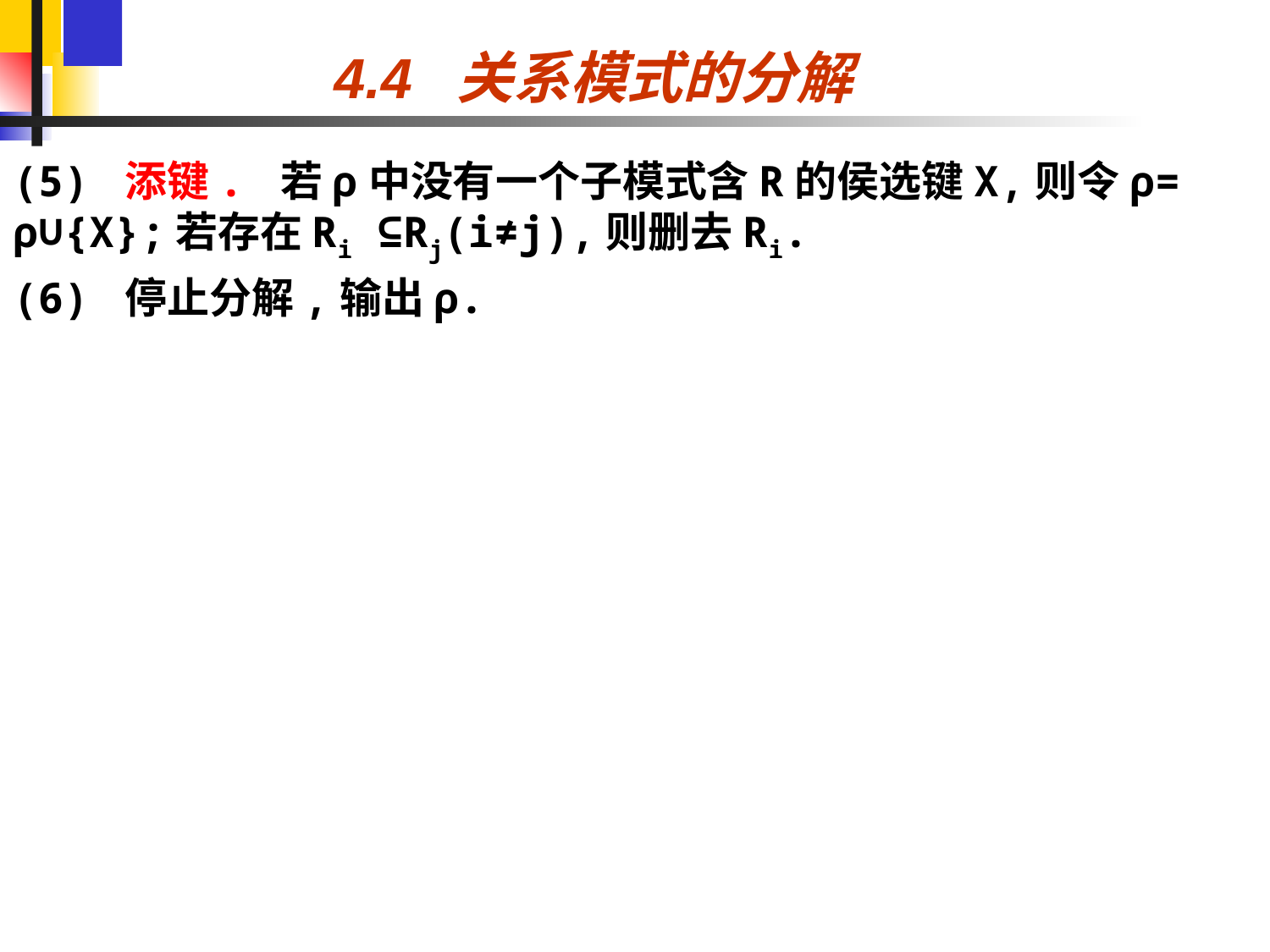

# 4.4  关系模式的分解
(5) 添键. 若ρ中没有一个子模式含R的侯选键X,则令ρ= ρ∪{X};若存在Ri ⊆Rj(i≠j),则删去Ri.
(6) 停止分解,输出ρ.